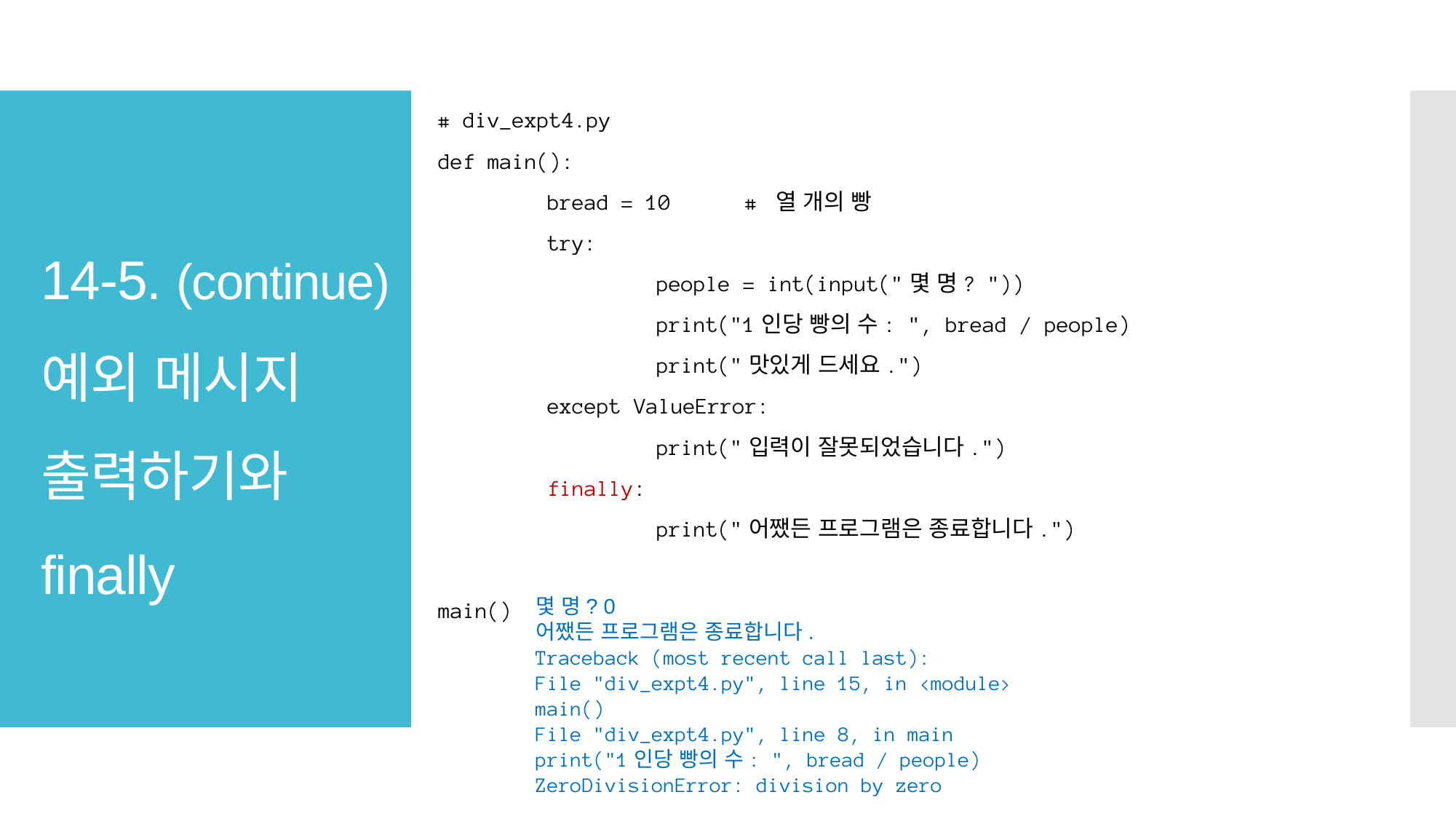

# div_expt4.py
def main():
	bread = 10      # 열 개의 빵
	try:
		people = int(input("몇 명? "))
		print("1인당 빵의 수: ", bread / people)
		print("맛있게 드세요.")
	except ValueError:
		print("입력이 잘못되었습니다.")
	finally:
		print("어쨌든 프로그램은 종료합니다.")

main()
# 14-5. (continue) 예외 메시지 출력하기와 finally
몇 명? 0
어쨌든 프로그램은 종료합니다.
Traceback (most recent call last):
File "div_expt4.py", line 15, in <module>
main()
File "div_expt4.py", line 8, in main
print("1인당 빵의 수: ", bread / people)
ZeroDivisionError: division by zero